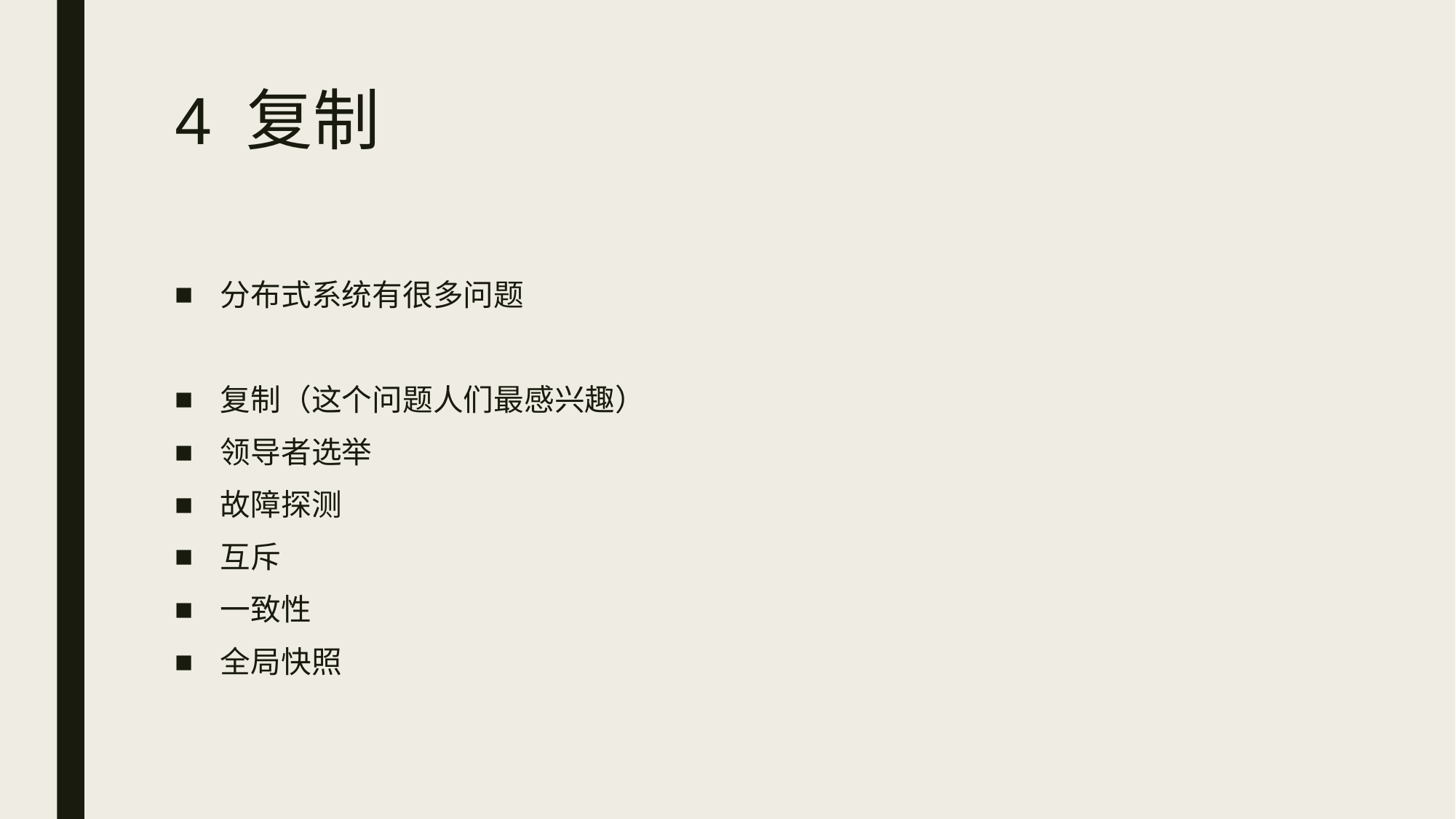

# 4 复制
分布式系统有很多问题

复制（这个问题人们最感兴趣）
领导者选举
故障探测
互斥
一致性
全局快照